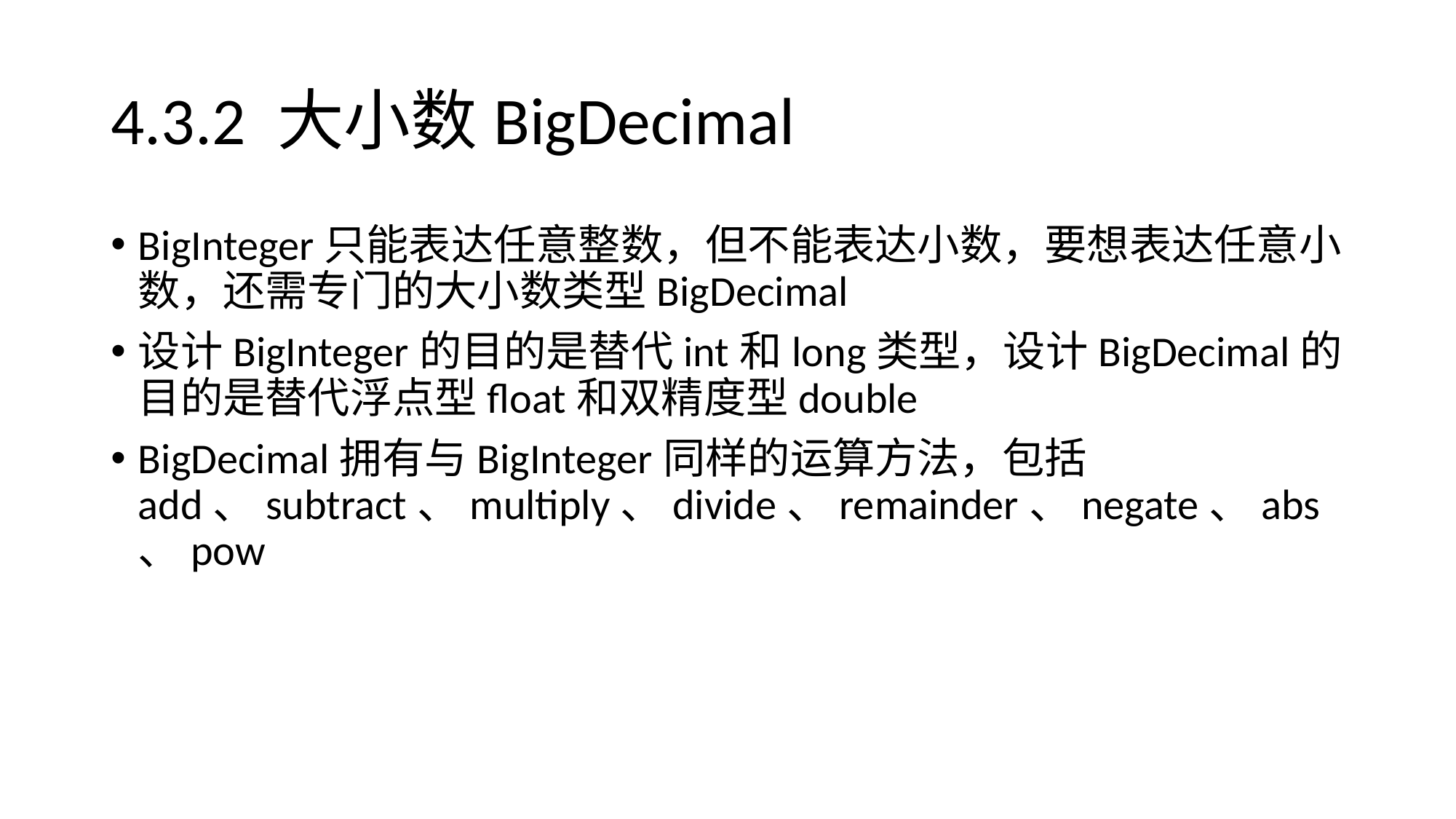

# 4.3.2 大小数BigDecimal
BigInteger只能表达任意整数，但不能表达小数，要想表达任意小数，还需专门的大小数类型BigDecimal
设计BigInteger的目的是替代int和long类型，设计BigDecimal的目的是替代浮点型float和双精度型double
BigDecimal拥有与BigInteger同样的运算方法，包括add、subtract、multiply、divide、remainder、negate、abs、pow